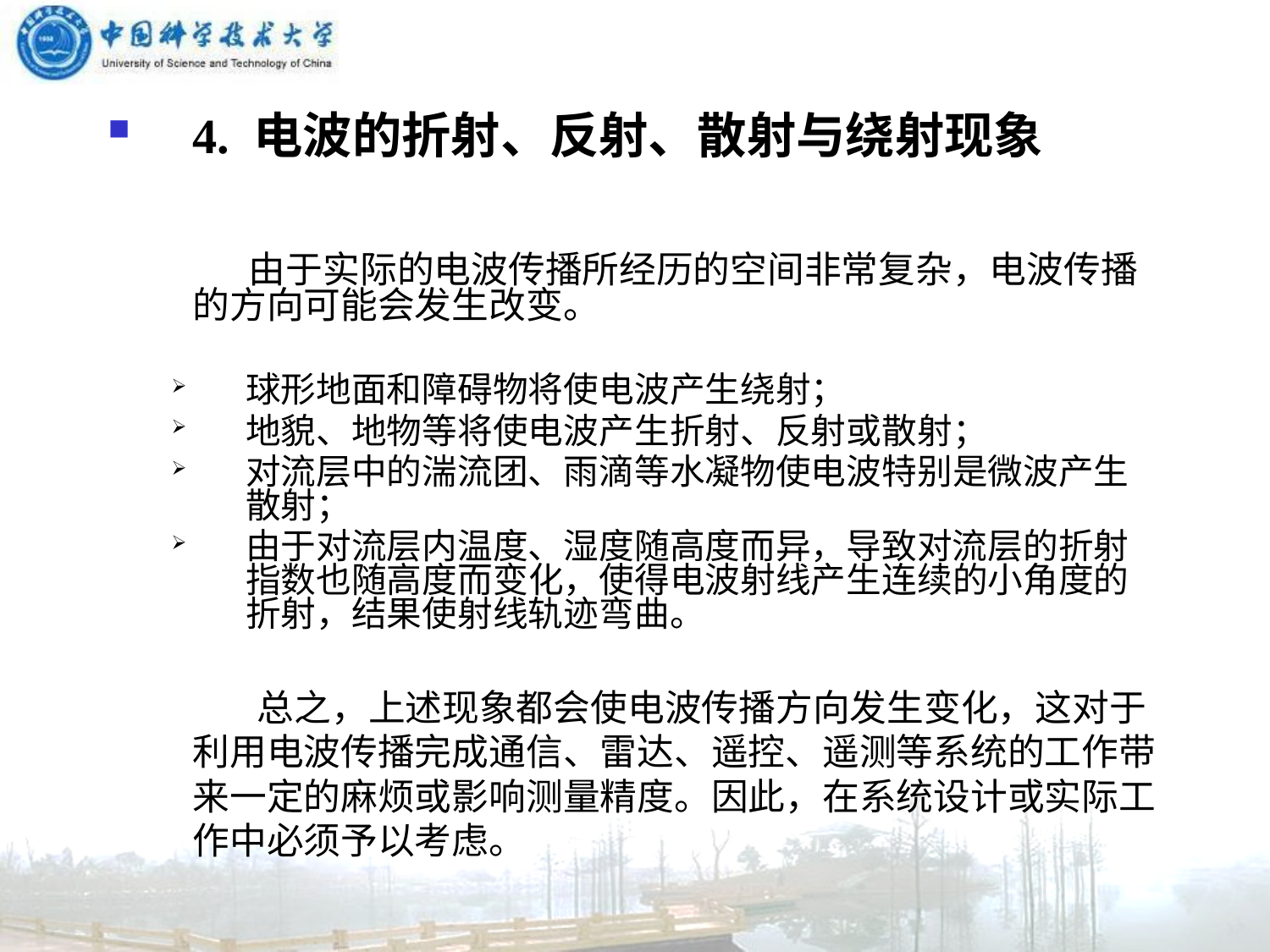

4. 电波的折射、反射、散射与绕射现象

                由于实际的电波传播所经历的空间非常复杂，电波传播的方向可能会发生改变。

球形地面和障碍物将使电波产生绕射；
地貌、地物等将使电波产生折射、反射或散射；
对流层中的湍流团、雨滴等水凝物使电波特别是微波产生散射；
由于对流层内温度、湿度随高度而异，导致对流层的折射指数也随高度而变化，使得电波射线产生连续的小角度的折射，结果使射线轨迹弯曲。

                 总之，上述现象都会使电波传播方向发生变化，这对于利用电波传播完成通信、雷达、遥控、遥测等系统的工作带来一定的麻烦或影响测量精度。因此，在系统设计或实际工作中必须予以考虑。